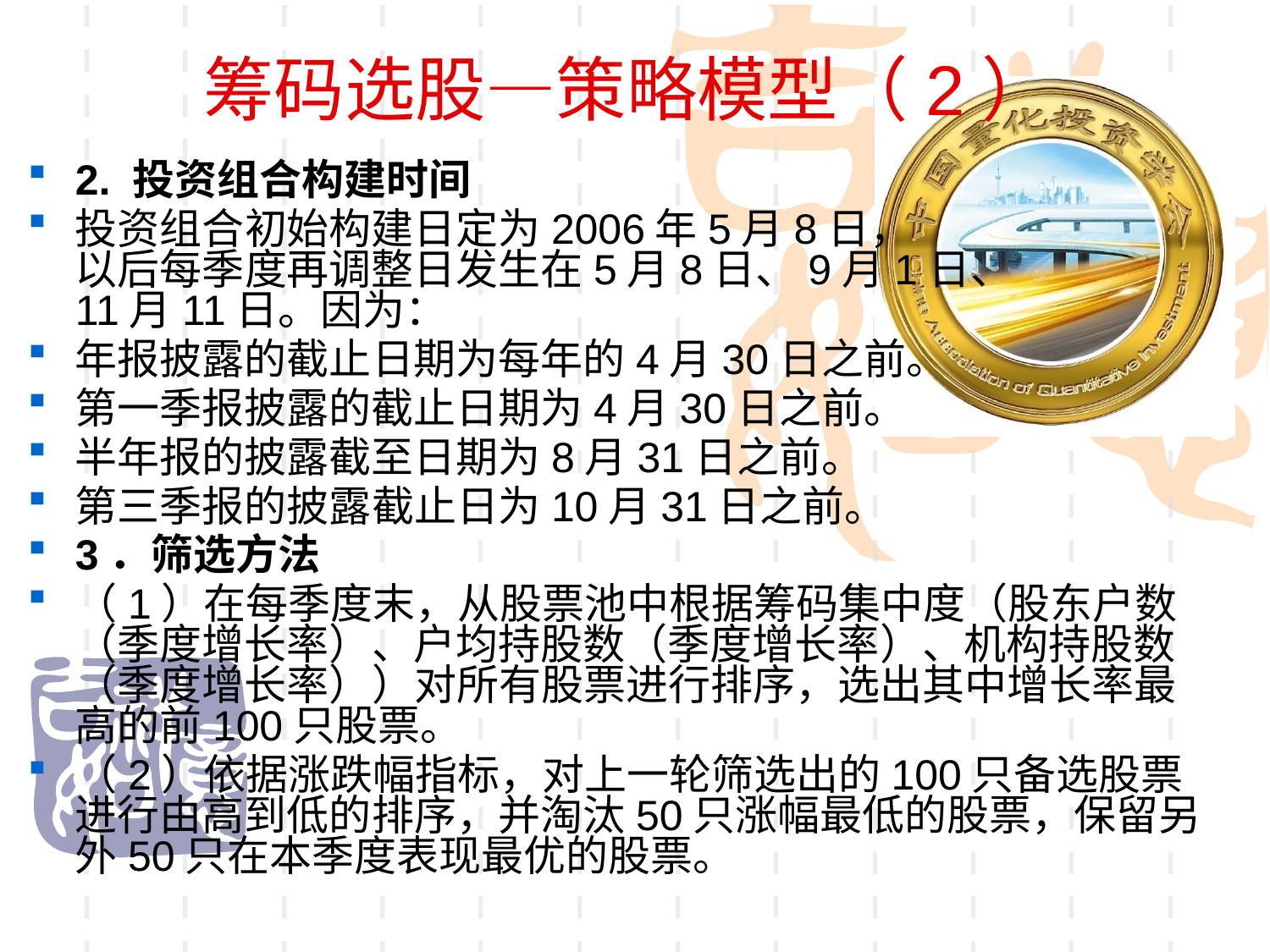

筹码选股—策略模型（2）
2. 投资组合构建时间
投资组合初始构建日定为2006年5月8日，
以后每季度再调整日发生在5月8日、9月1日、
11月11日。因为：
年报披露的截止日期为每年的4月30日之前。
第一季报披露的截止日期为4月30日之前。
半年报的披露截至日期为8月31日之前。
第三季报的披露截止日为10月31日之前。
3．筛选方法
（1）在每季度末，从股票池中根据筹码集中度（股东户数（季度增长率）、户均持股数（季度增长率）、机构持股数（季度增长率））对所有股票进行排序，选出其中增长率最高的前100只股票。
（2）依据涨跌幅指标，对上一轮筛选出的100只备选股票进行由高到低的排序，并淘汰50只涨幅最低的股票，保留另外50只在本季度表现最优的股票。